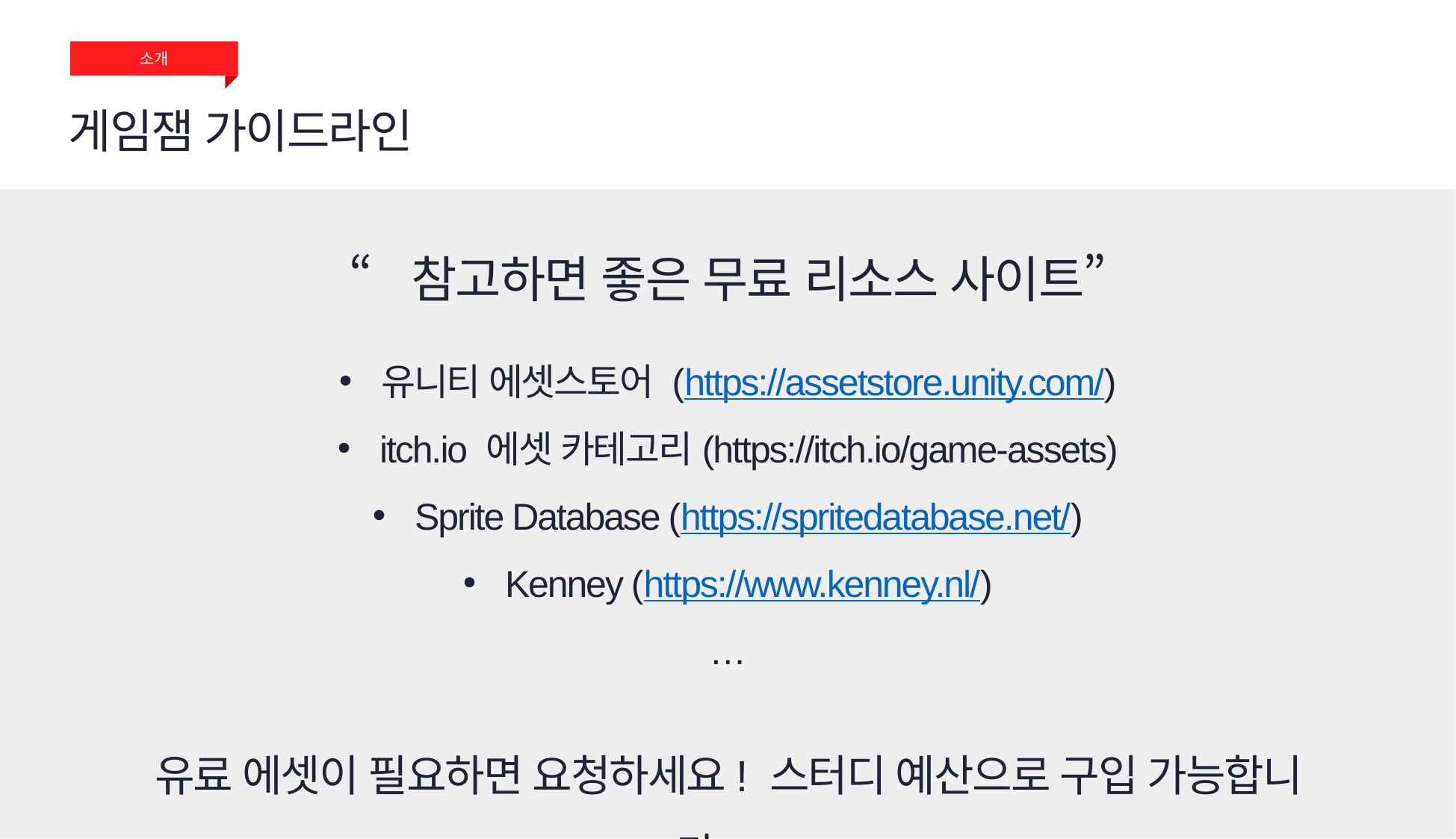

소개

게임잼 가이드라인
“참고하면 좋은 무료 리소스 사이트”
유니티 에셋스토어 (https://assetstore.unity.com/)
itch.io 에셋 카테고리(https://itch.io/game-assets)
Sprite Database (https://spritedatabase.net/)
Kenney (https://www.kenney.nl/)
…

유료 에셋이 필요하면 요청하세요! 스터디 예산으로 구입 가능합니다 :D